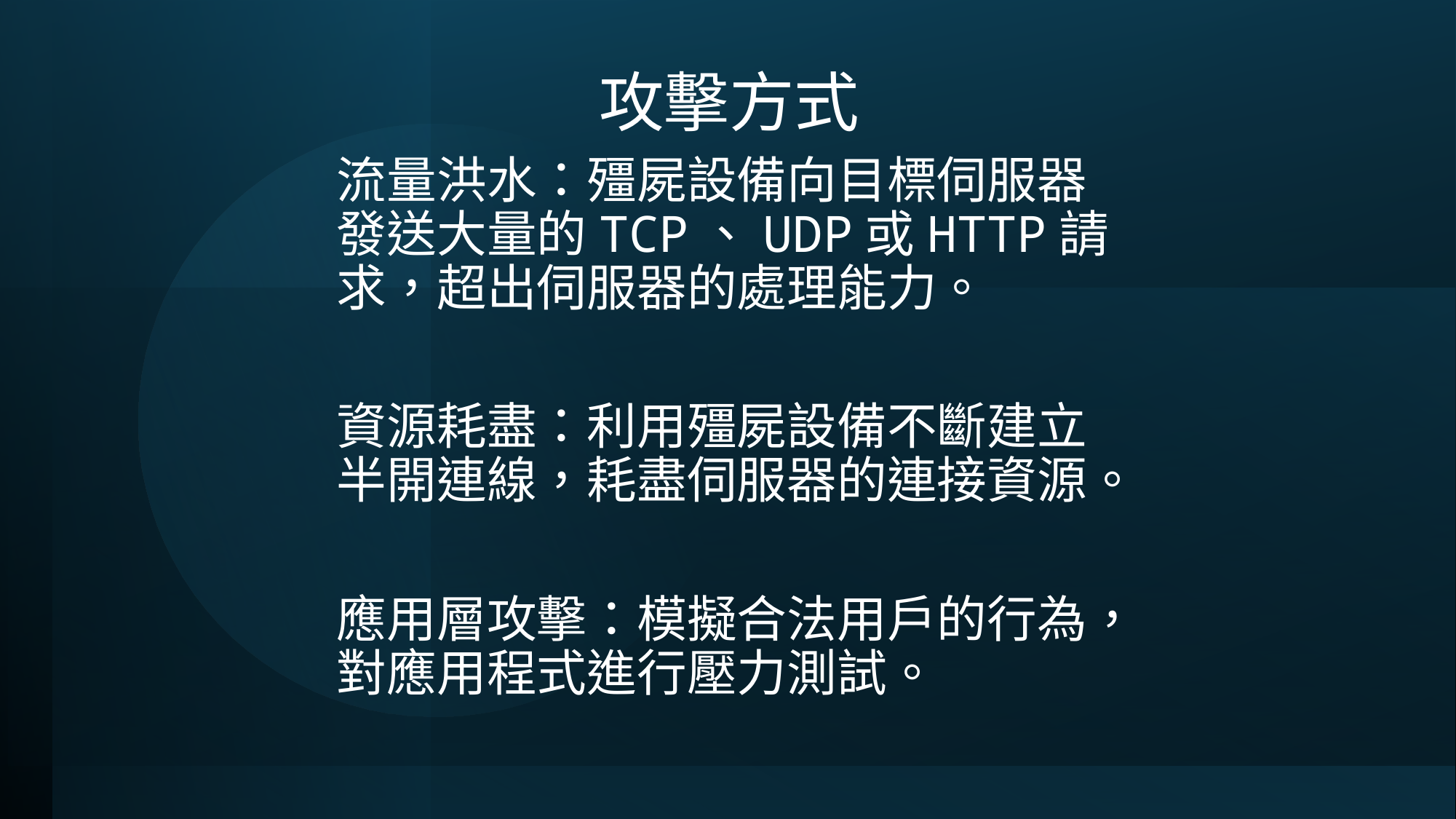

攻擊方式
流量洪水：殭屍設備向目標伺服器發送大量的TCP、UDP或HTTP請求，超出伺服器的處理能力。

資源耗盡：利用殭屍設備不斷建立半開連線，耗盡伺服器的連接資源。

應用層攻擊：模擬合法用戶的行為，對應用程式進行壓力測試。